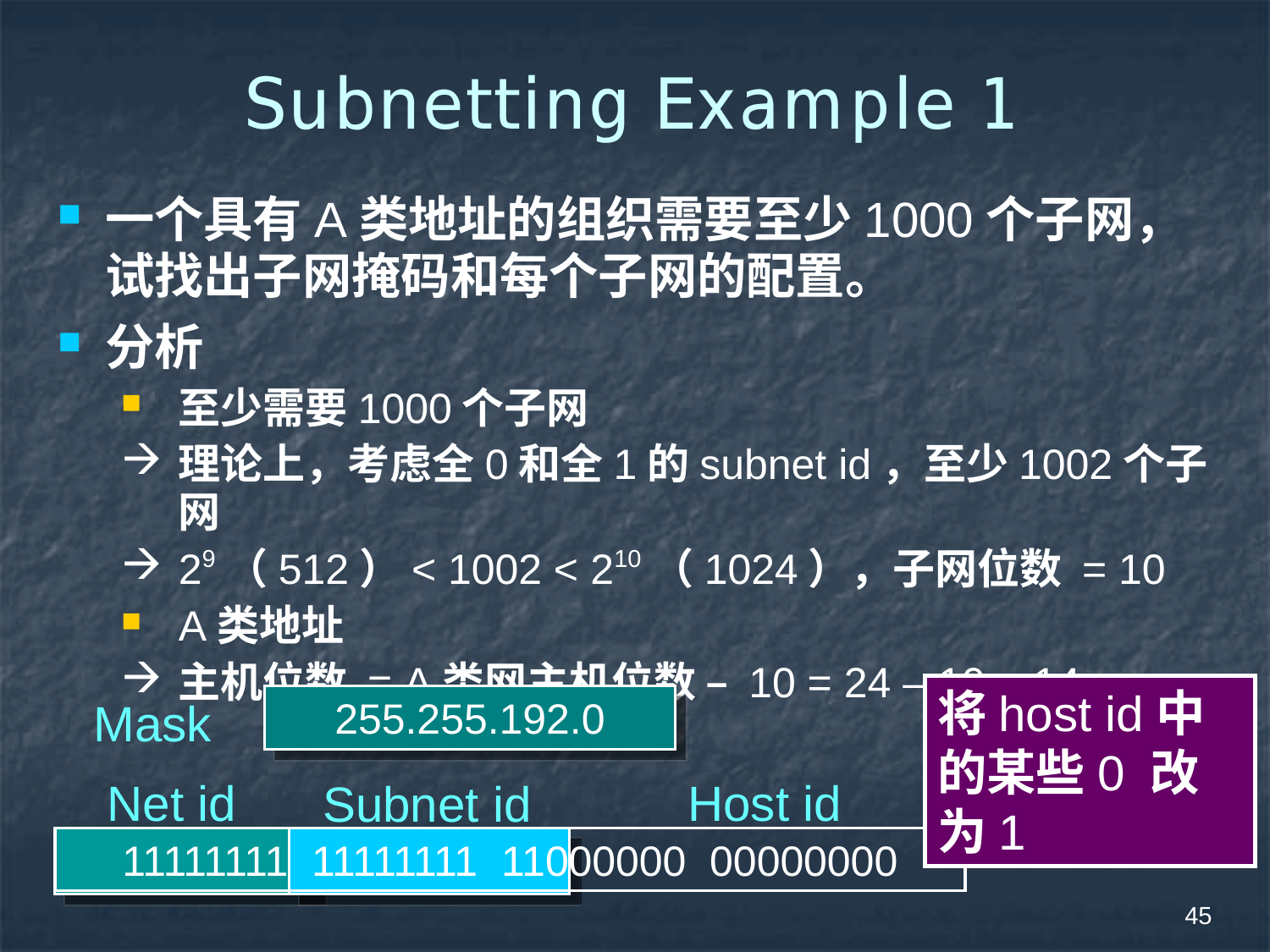

# Subnetting Example 1
一个具有A类地址的组织需要至少1000个子网，试找出子网掩码和每个子网的配置。
分析
至少需要1000个子网
理论上，考虑全0和全1的subnet id，至少1002个子网
29（512）< 1002 < 210（1024），子网位数 = 10
A类地址
主机位数 = A类网主机位数 – 10 = 24 – 10 = 14
将host id中的某些0 改为1
Mask
255.255.192.0
Net id
Host id
Subnet id

11111111  11111111  11000000  00000000

45